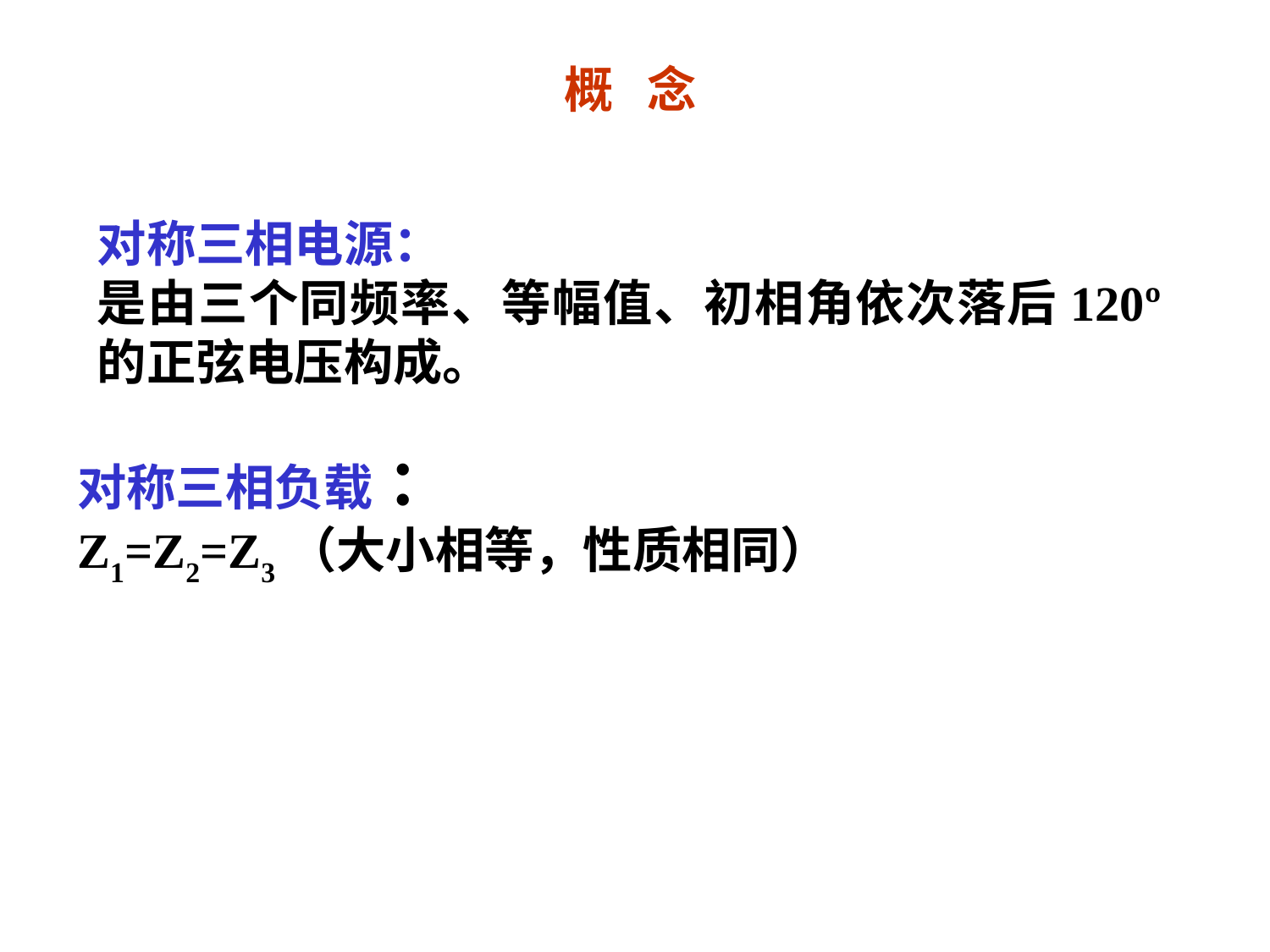

概   念
对称三相电源：
是由三个同频率、等幅值、初相角依次落后120º的正弦电压构成。
对称三相负载 ：
Z1=Z2=Z3（大小相等，性质相同）